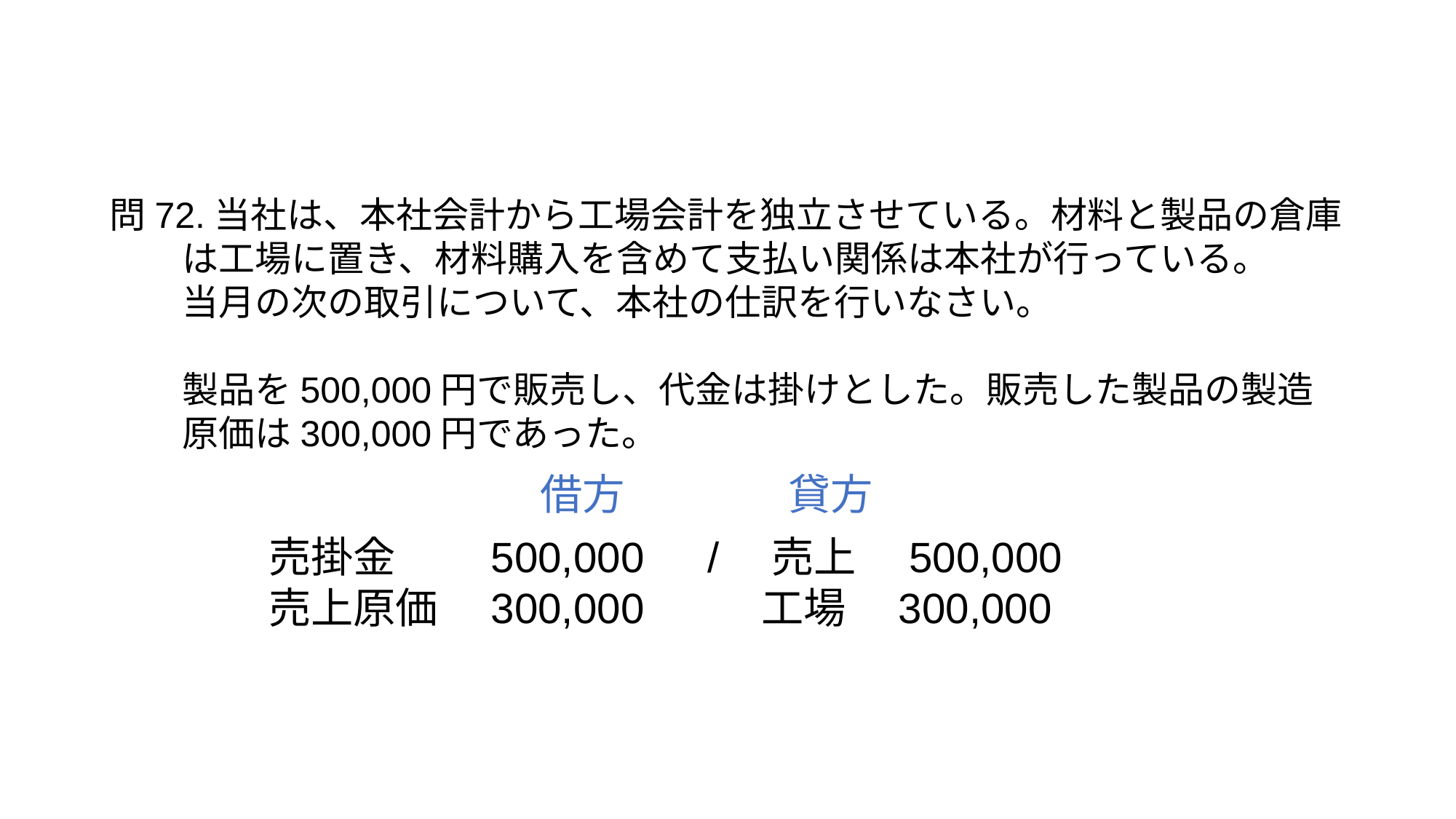

問72.当社は、本社会計から工場会計を独立させている。材料と製品の倉庫
　　は工場に置き、材料購入を含めて支払い関係は本社が行っている。
　　当月の次の取引について、本社の仕訳を行いなさい。

　　製品を500,000円で販売し、代金は掛けとした。販売した製品の製造
　　原価は300,000円であった。
借方
貸方
売掛金　　500,000　/　売上　500,000
売上原価　300,000         工場　300,000